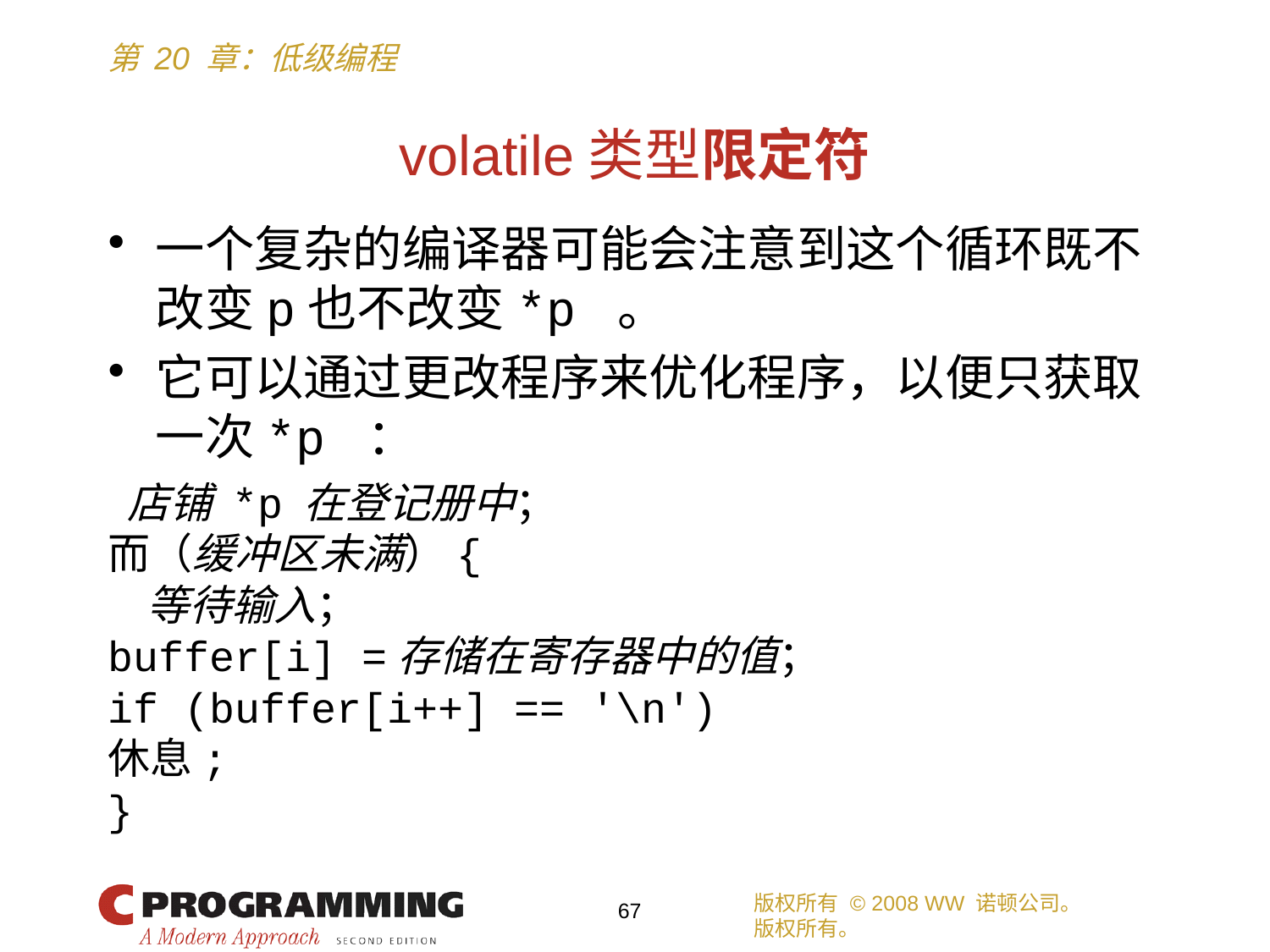

# volatile类型限定符
一个复杂的编译器可能会注意到这个循环既不改变p也不改变*p 。
它可以通过更改程序来优化程序，以便只获取一次*p ：
 店铺 *p 在登记册中；
而（缓冲区未满）{
   等待输入；
buffer[i] =存储在寄存器中的值；
if (buffer[i++] == '\n')
休息;
}
版权所有 © 2008 WW 诺顿公司。
版权所有。
67